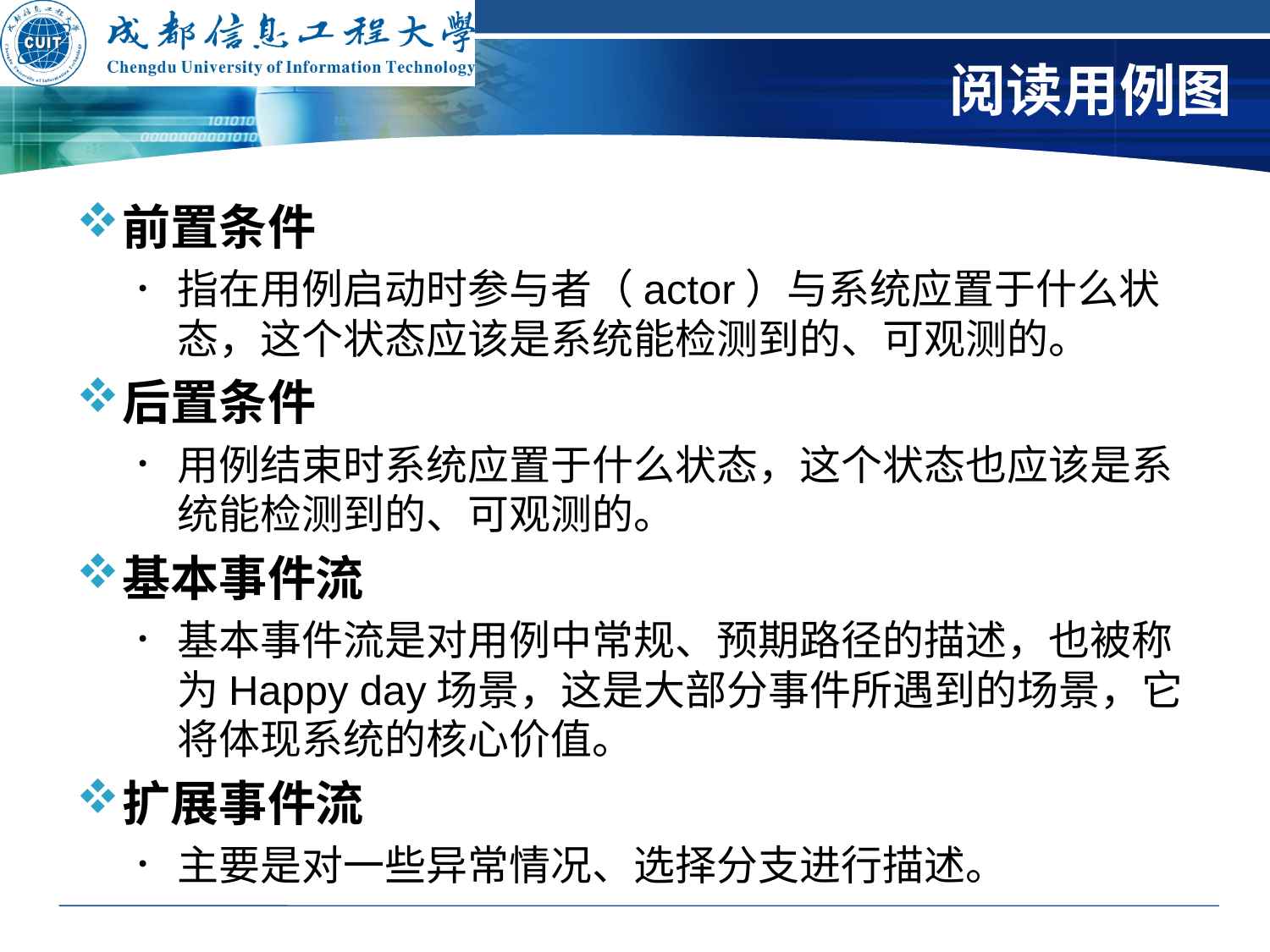

# 阅读用例图
前置条件
指在用例启动时参与者（actor）与系统应置于什么状态，这个状态应该是系统能检测到的、可观测的。
后置条件
用例结束时系统应置于什么状态，这个状态也应该是系统能检测到的、可观测的。
基本事件流
基本事件流是对用例中常规、预期路径的描述，也被称为Happy day场景，这是大部分事件所遇到的场景，它将体现系统的核心价值。
扩展事件流
主要是对一些异常情况、选择分支进行描述。